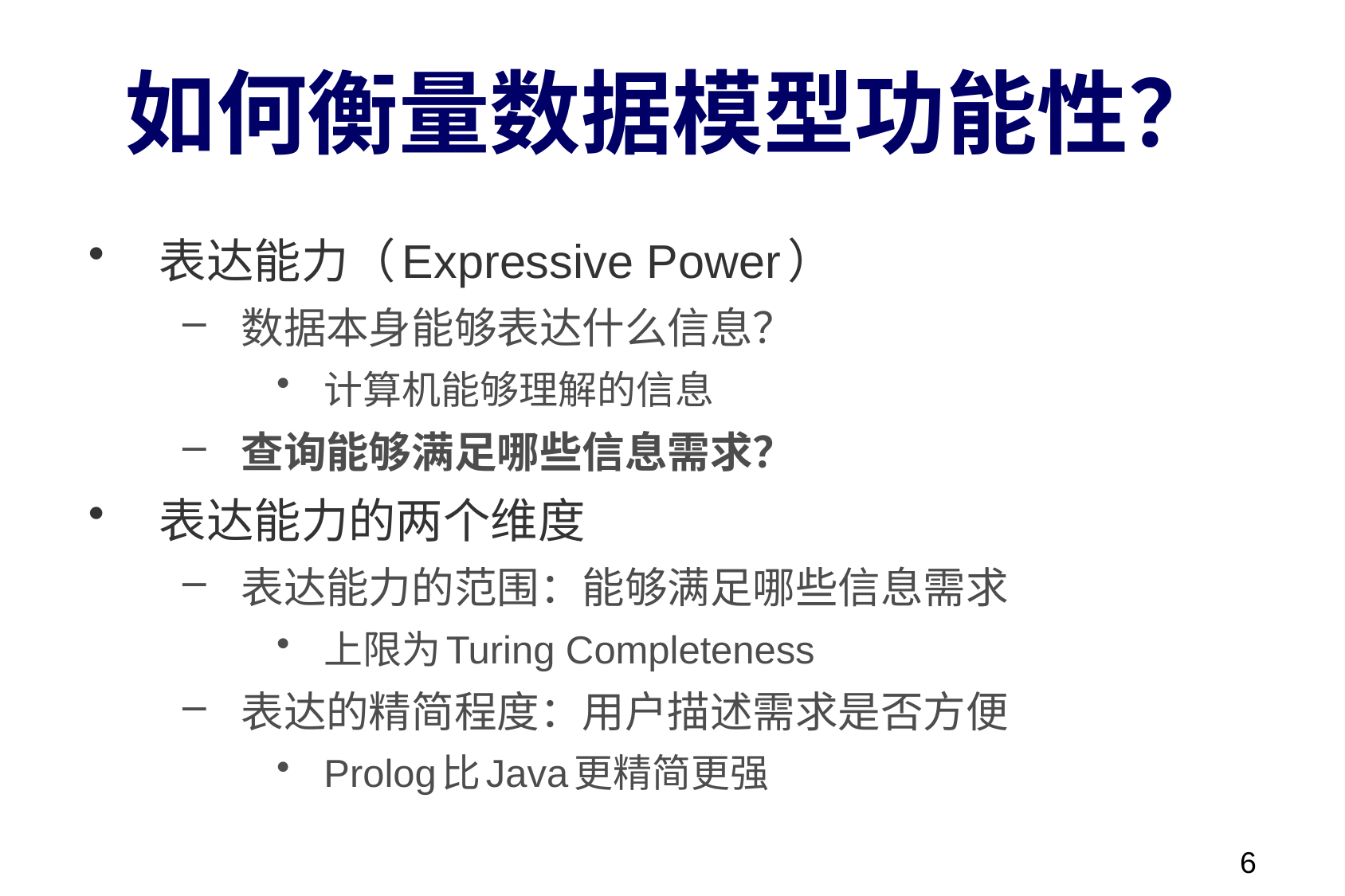

# 如何衡量数据模型功能性？
表达能力（Expressive Power）
数据本身能够表达什么信息？
计算机能够理解的信息
查询能够满足哪些信息需求？
表达能力的两个维度
表达能力的范围：能够满足哪些信息需求
上限为Turing Completeness
表达的精简程度：用户描述需求是否方便
Prolog比Java更精简更强
6